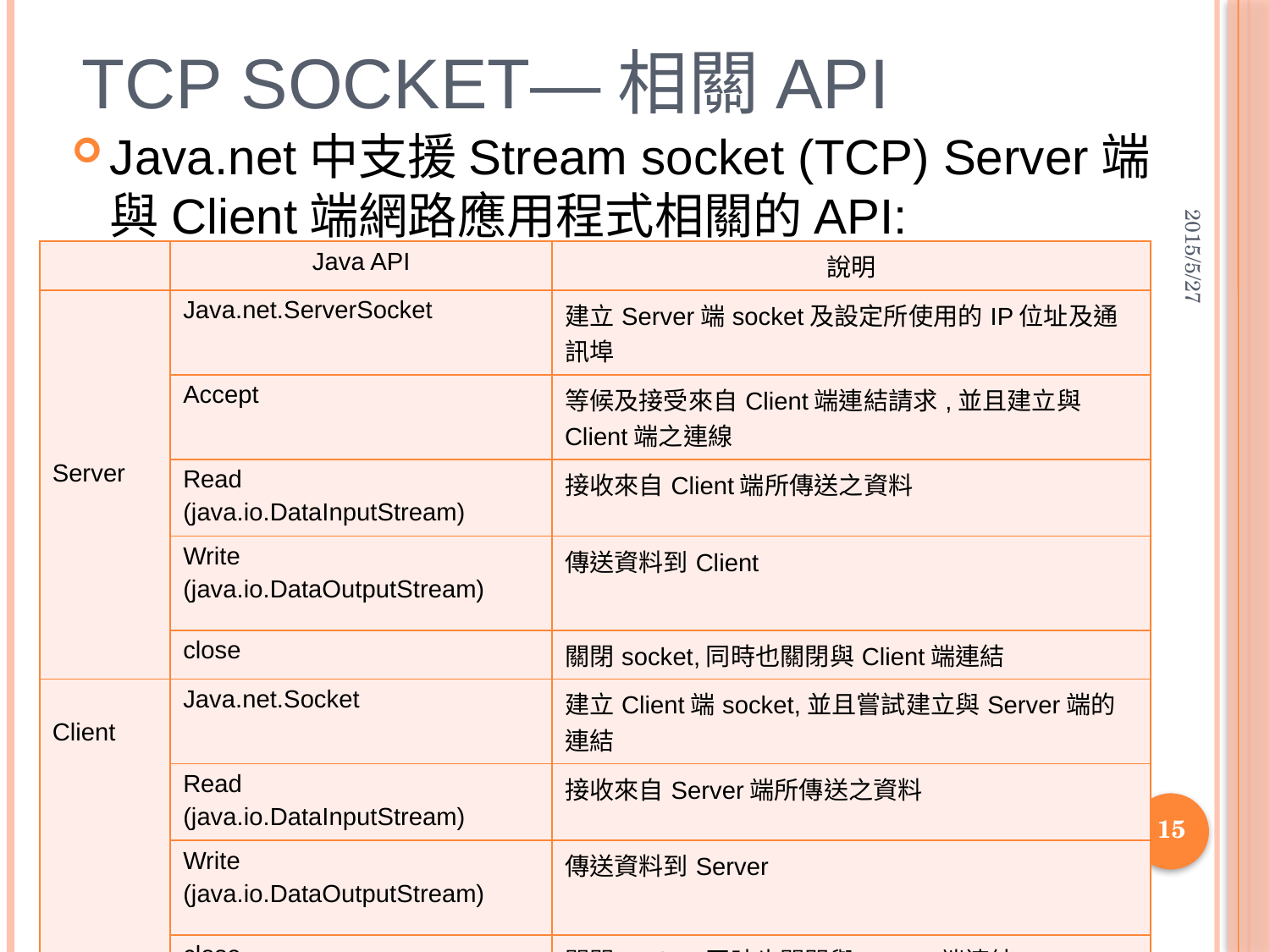

# TCP socket—相關API
Java.net中支援Stream socket (TCP) Server端與Client端網路應用程式相關的API:

2015/5/27
|  | Java API | 說明 |
| --- | --- | --- |
| Server | Java.net.ServerSocket | 建立Server端socket及設定所使用的IP位址及通訊埠 |
|  | Accept | 等候及接受來自Client端連結請求,並且建立與Client端之連線 |
|  | Read (java.io.DataInputStream) | 接收來自Client端所傳送之資料 |
|  | Write (java.io.DataOutputStream) | 傳送資料到Client |
|  | close | 關閉socket,同時也關閉與Client端連結 |
| Client | Java.net.Socket | 建立Client端socket,並且嘗試建立與Server端的連結 |
|  | Read (java.io.DataInputStream) | 接收來自Server端所傳送之資料 |
|  | Write (java.io.DataOutputStream) | 傳送資料到Server |
|  | close | 關閉socket,同時也關閉與Server端連結 |
15